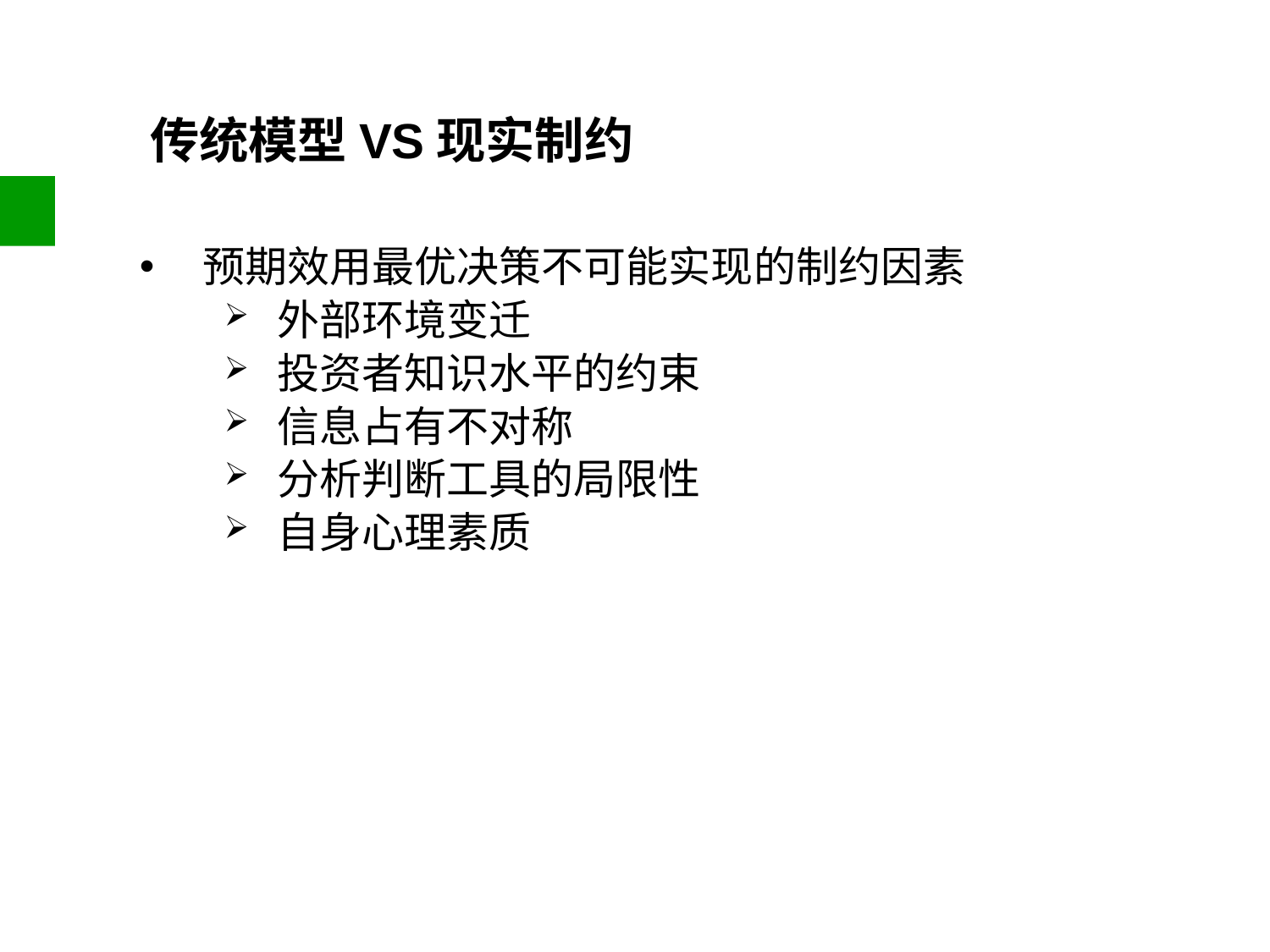

# 传统模型VS现实制约

预期效用最优决策不可能实现的制约因素
外部环境变迁
投资者知识水平的约束
信息占有不对称
分析判断工具的局限性
自身心理素质
10